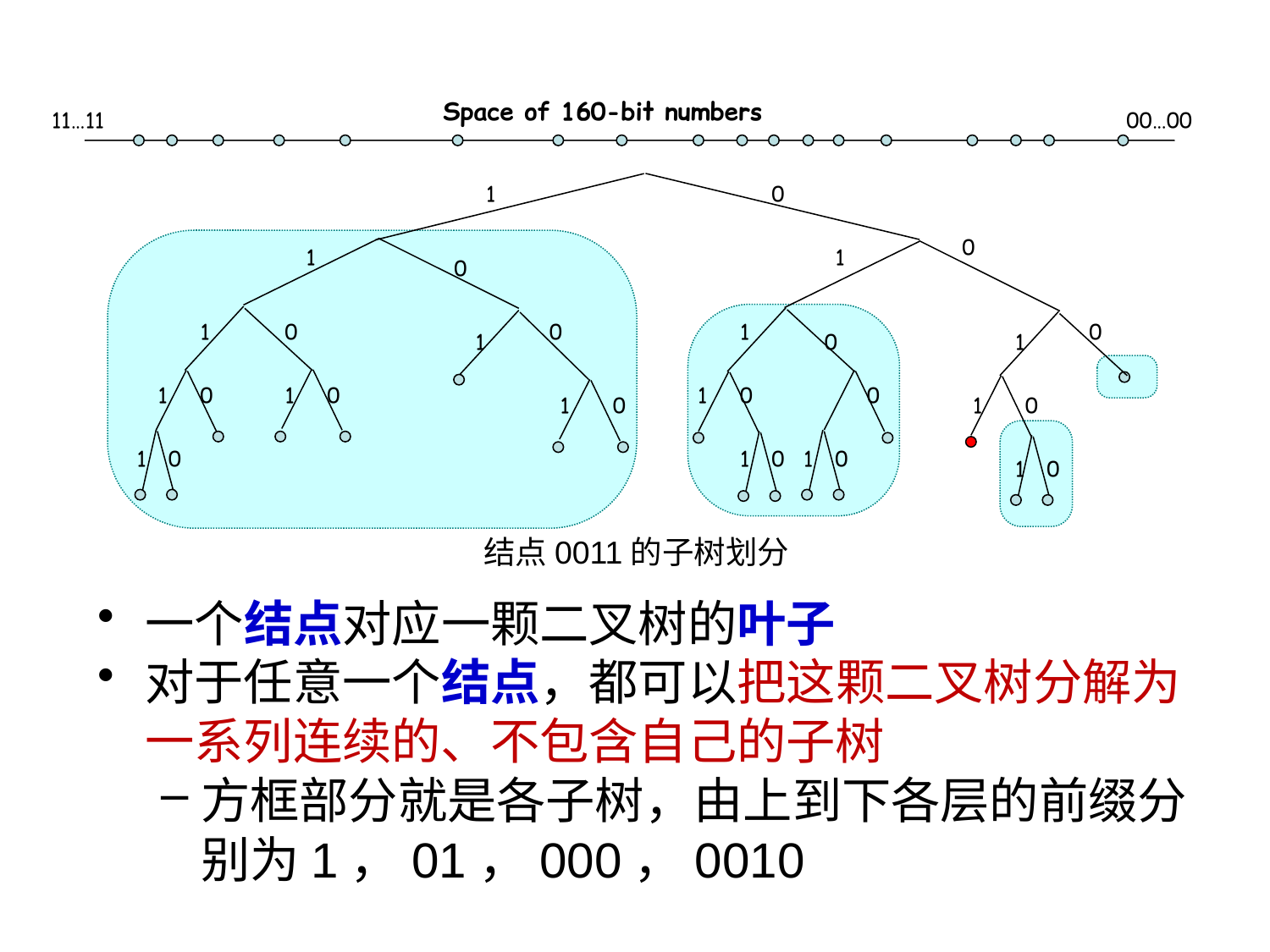

Space of 160-bit numbers
11…11
00…00

1
0
0

1
1
0

1
0
0
1
0
1
0
1

1
0
1
0
1
0
0
1
0
1
0

1
0
1
0
1
0
1
0

结点0011的子树划分
一个结点对应一颗二叉树的叶子
对于任意一个结点，都可以把这颗二叉树分解为一系列连续的、不包含自己的子树
方框部分就是各子树，由上到下各层的前缀分别为1，01，000，0010